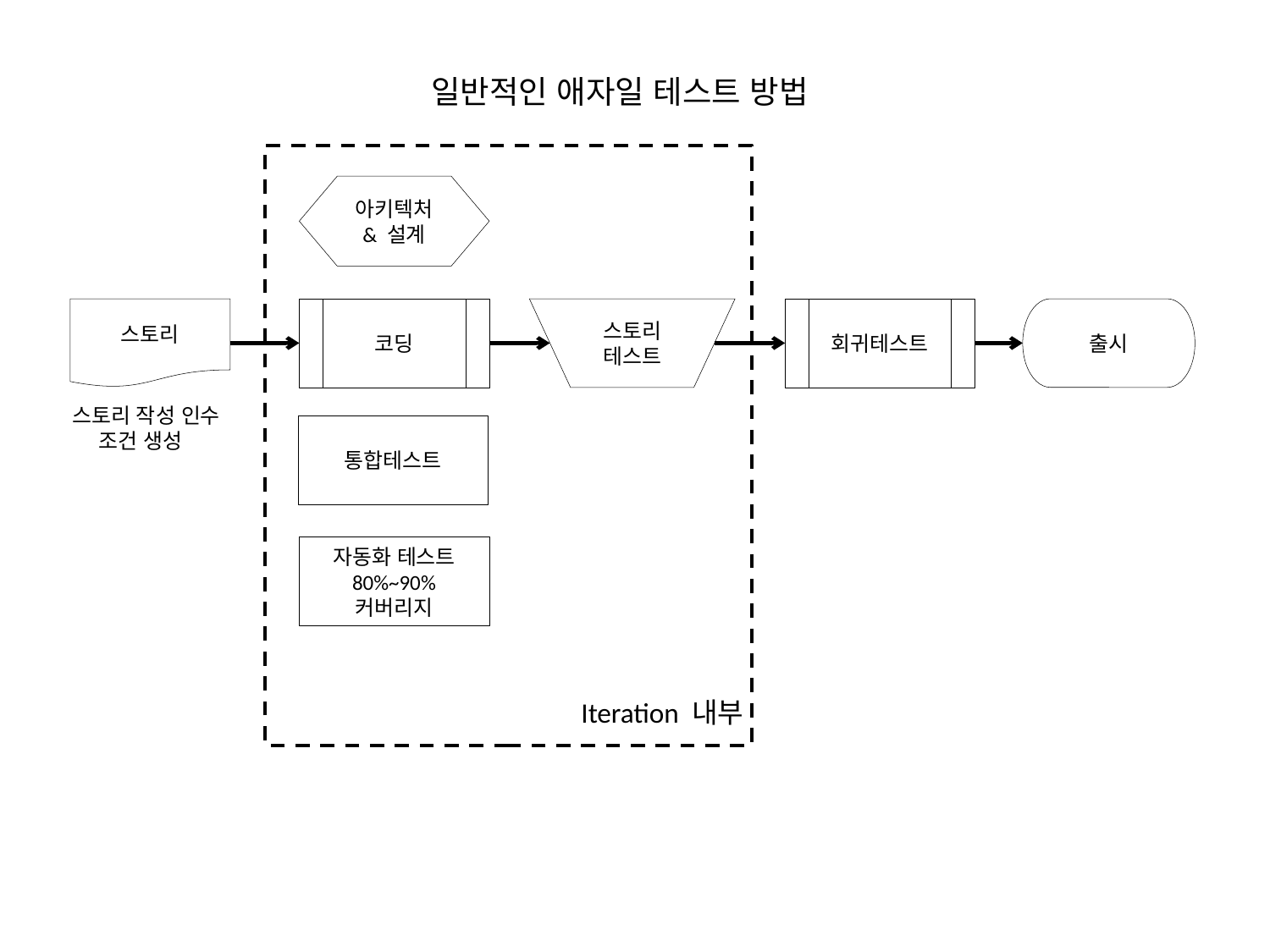

일반적인 애자일 테스트 방법

아키텍처 & 설계
스토리
코딩
출시
스토리
테스트
회귀테스트
스토리 작성 인수 조건 생성
통합테스트
자동화 테스트
80%~90% 커버리지
Iteration 내부